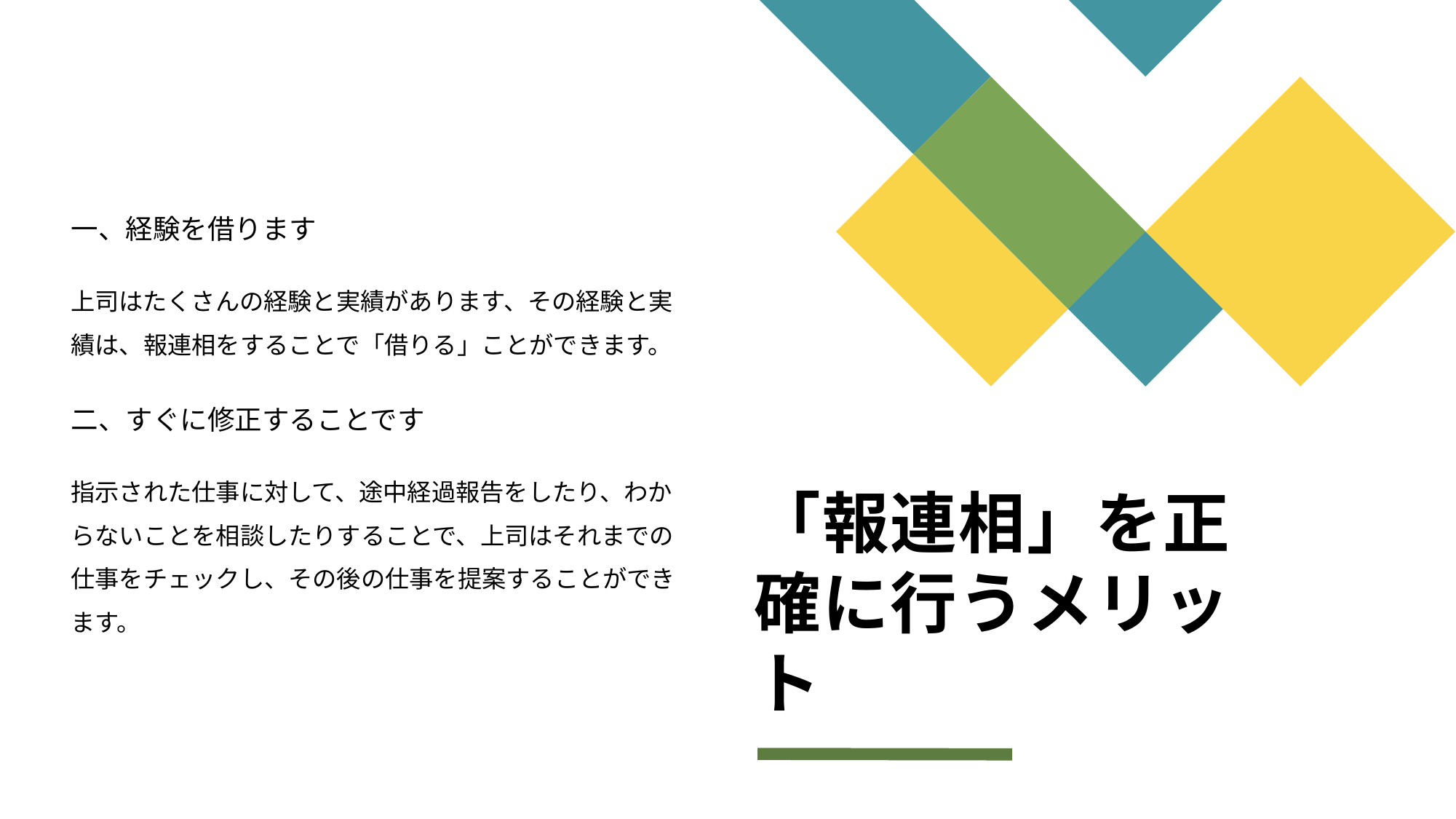

一、経験を借ります
上司はたくさんの経験と実績があります、その経験と実績は、報連相をすることで「借りる」ことができます。
二、すぐに修正することです
指示された仕事に対して、途中経過報告をしたり、わからないことを相談したりすることで、上司はそれまでの仕事をチェックし、その後の仕事を提案することができます。

# 「報連相」を正確に行うメリット